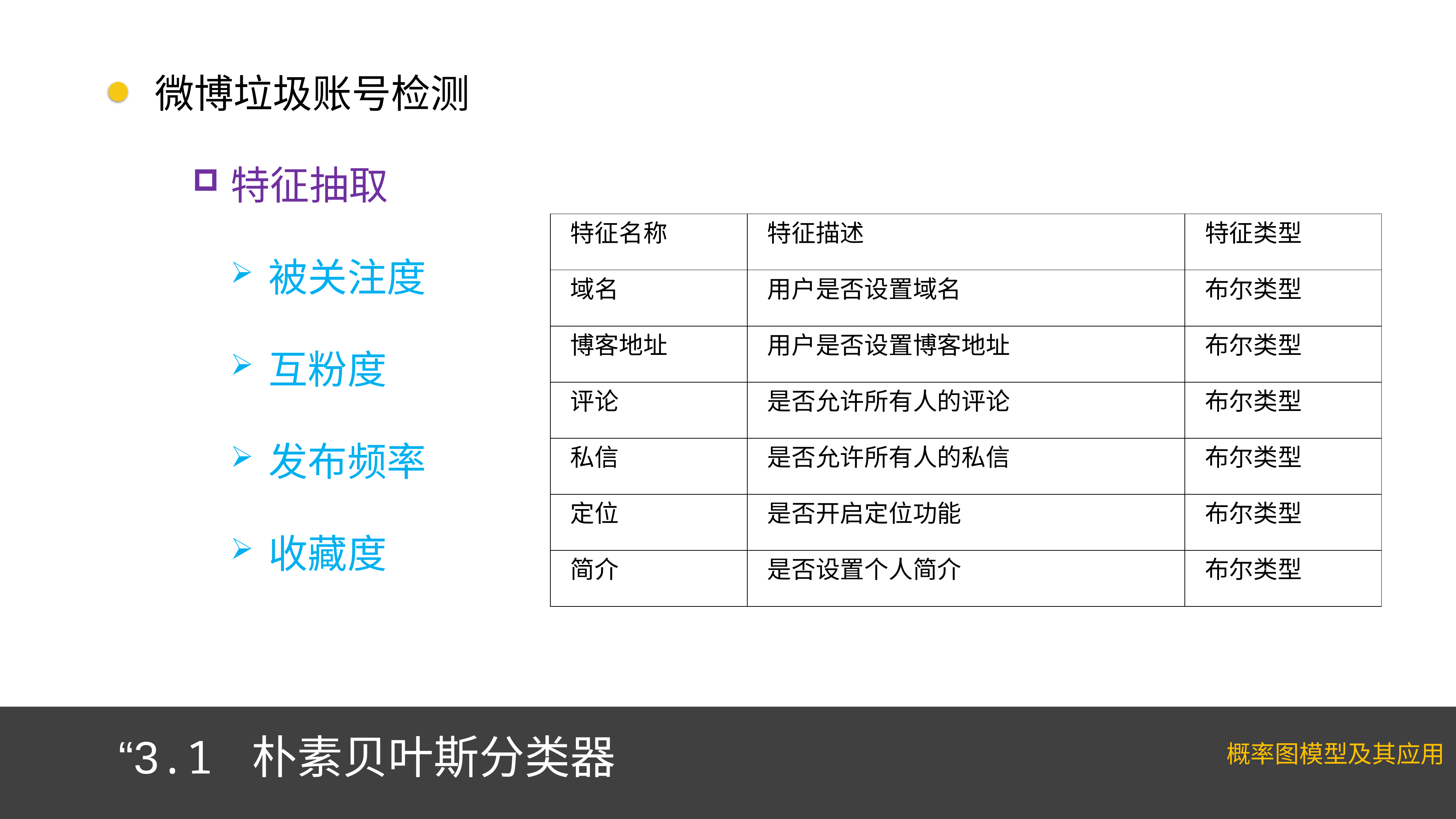

微博垃圾账号检测
特征抽取
被关注度
互粉度
发布频率
收藏度

| 特征名称 | 特征描述 | 特征类型 |
| --- | --- | --- |
| 域名 | 用户是否设置域名 | 布尔类型 |
| 博客地址 | 用户是否设置博客地址 | 布尔类型 |
| 评论 | 是否允许所有人的评论 | 布尔类型 |
| 私信 | 是否允许所有人的私信 | 布尔类型 |
| 定位 | 是否开启定位功能 | 布尔类型 |
| 简介 | 是否设置个人简介 | 布尔类型 |
“3.1 朴素贝叶斯分类器